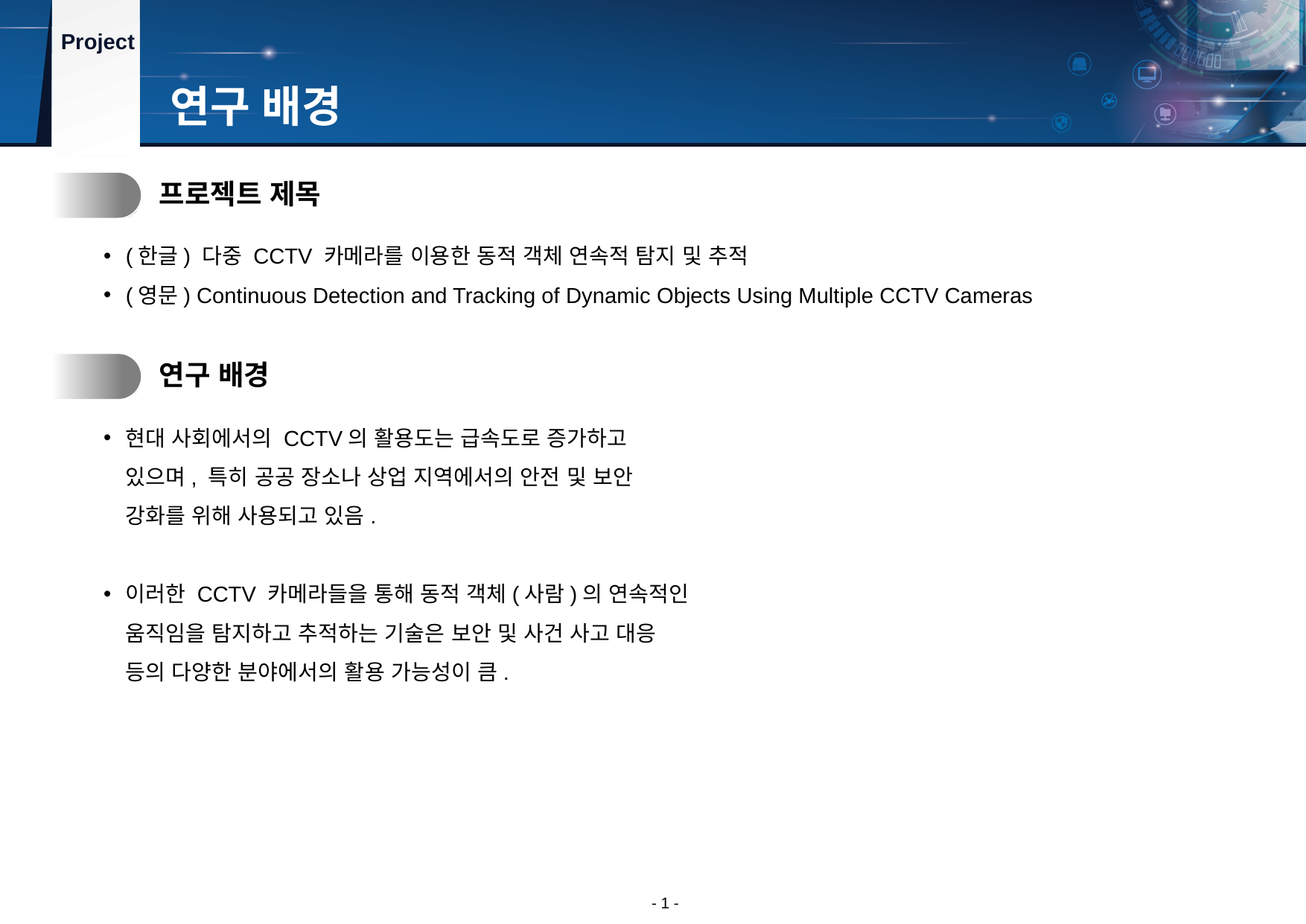

연구 배경

1.
프로젝트 제목
(한글) 다중 CCTV 카메라를 이용한 동적 객체 연속적 탐지 및 추적
(영문) Continuous Detection and Tracking of Dynamic Objects Using Multiple CCTV Cameras

2.
연구 배경
현대 사회에서의 CCTV의 활용도는 급속도로 증가하고 있으며, 특히 공공 장소나 상업 지역에서의 안전 및 보안 강화를 위해 사용되고 있음.

이러한 CCTV 카메라들을 통해 동적 객체(사람)의 연속적인 움직임을 탐지하고 추적하는 기술은 보안 및 사건 사고 대응 등의 다양한 분야에서의 활용 가능성이 큼.
- 1 -